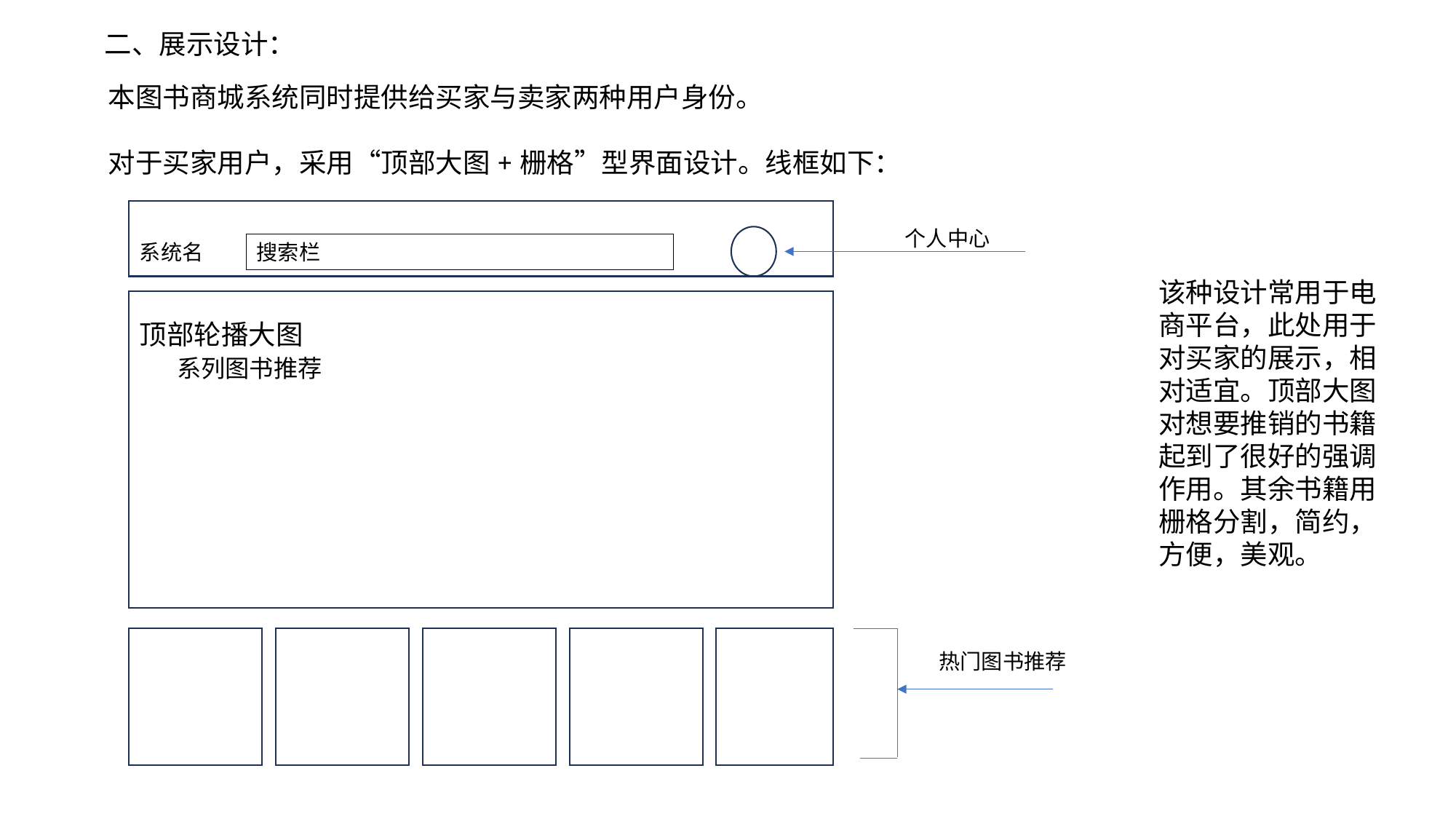

二、展示设计：

本图书商城系统同时提供给买家与卖家两种用户身份。

对于买家用户，采用“顶部大图+栅格”型界面设计。线框如下：

个人中心

搜索栏
系统名
该种设计常用于电商平台，此处用于对买家的展示，相对适宜。顶部大图对想要推销的书籍起到了很好的强调作用。其余书籍用栅格分割，简约，方便，美观。

顶部轮播大图
     系列图书推荐

热门图书推荐